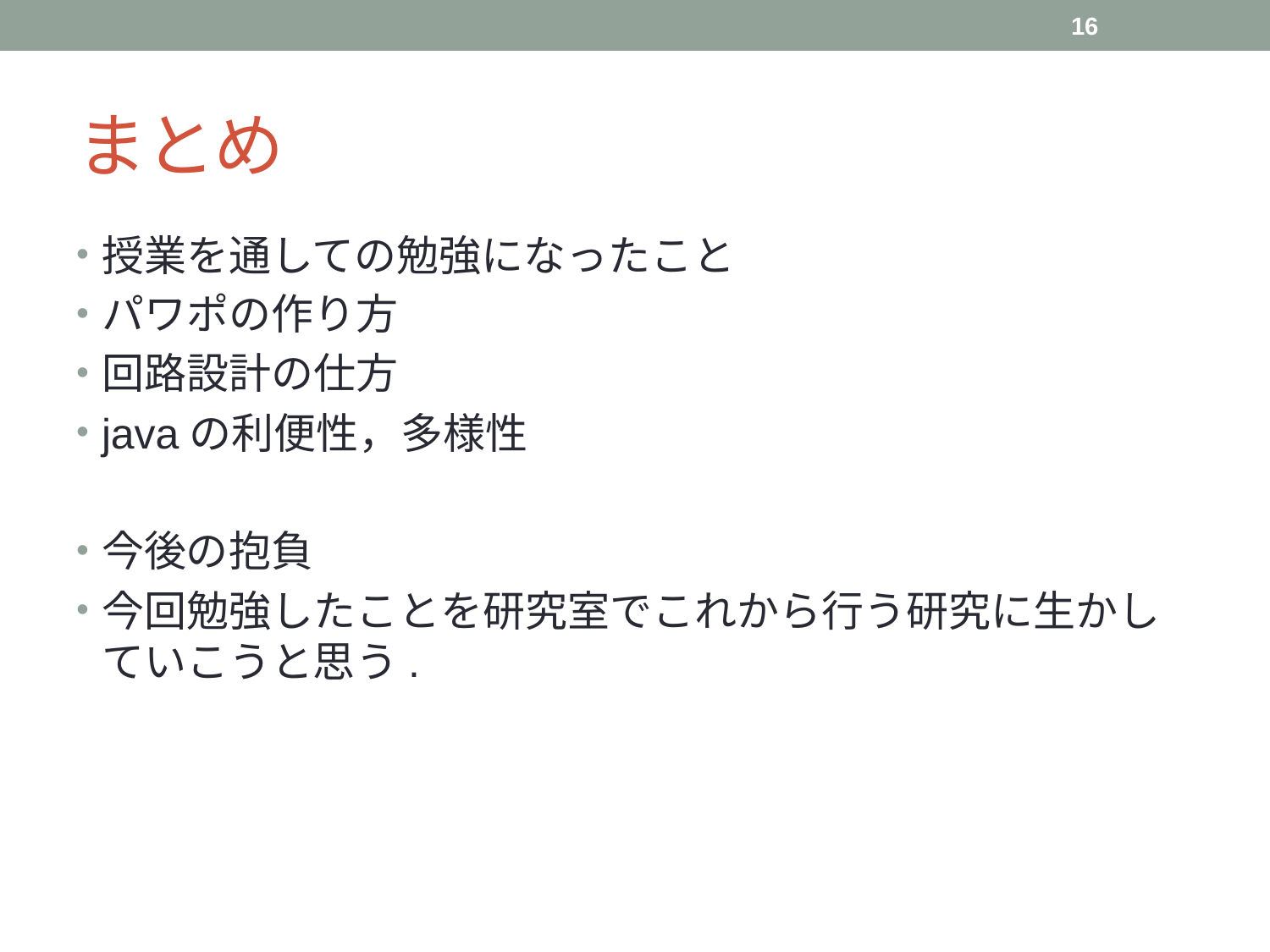

16
# まとめ
授業を通しての勉強になったこと
パワポの作り方
回路設計の仕方
javaの利便性，多様性

今後の抱負
今回勉強したことを研究室でこれから行う研究に生かしていこうと思う.